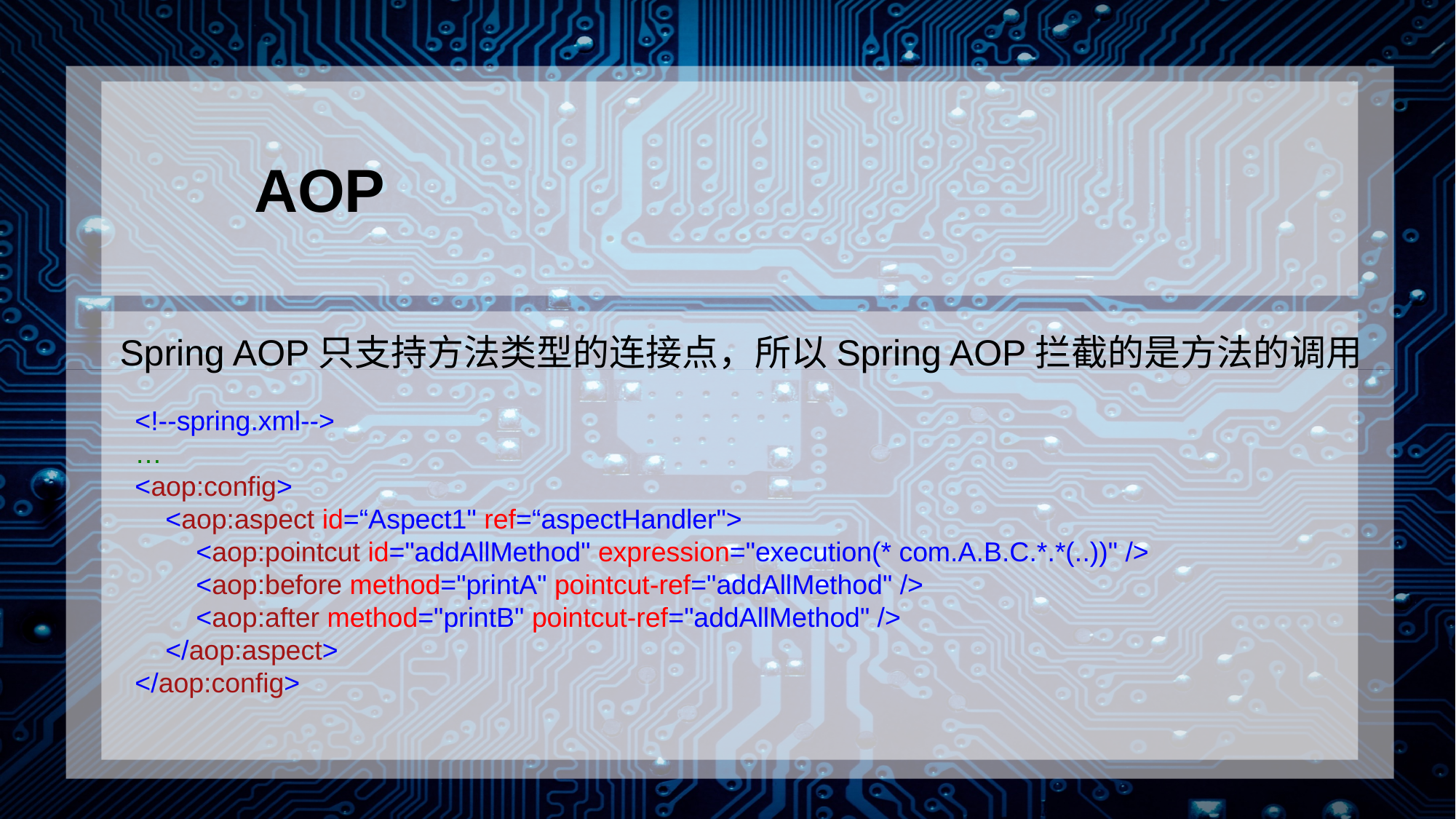

AOP

Spring AOP只支持方法类型的连接点，所以Spring AOP拦截的是方法的调用
<!--spring.xml-->
…
<aop:config>
    <aop:aspect id=“Aspect1" ref=“aspectHandler">
        <aop:pointcut id="addAllMethod" expression="execution(* com.A.B.C.*.*(..))" />
        <aop:before method="printA" pointcut-ref="addAllMethod" />
        <aop:after method="printB" pointcut-ref="addAllMethod" />
    </aop:aspect>
</aop:config>